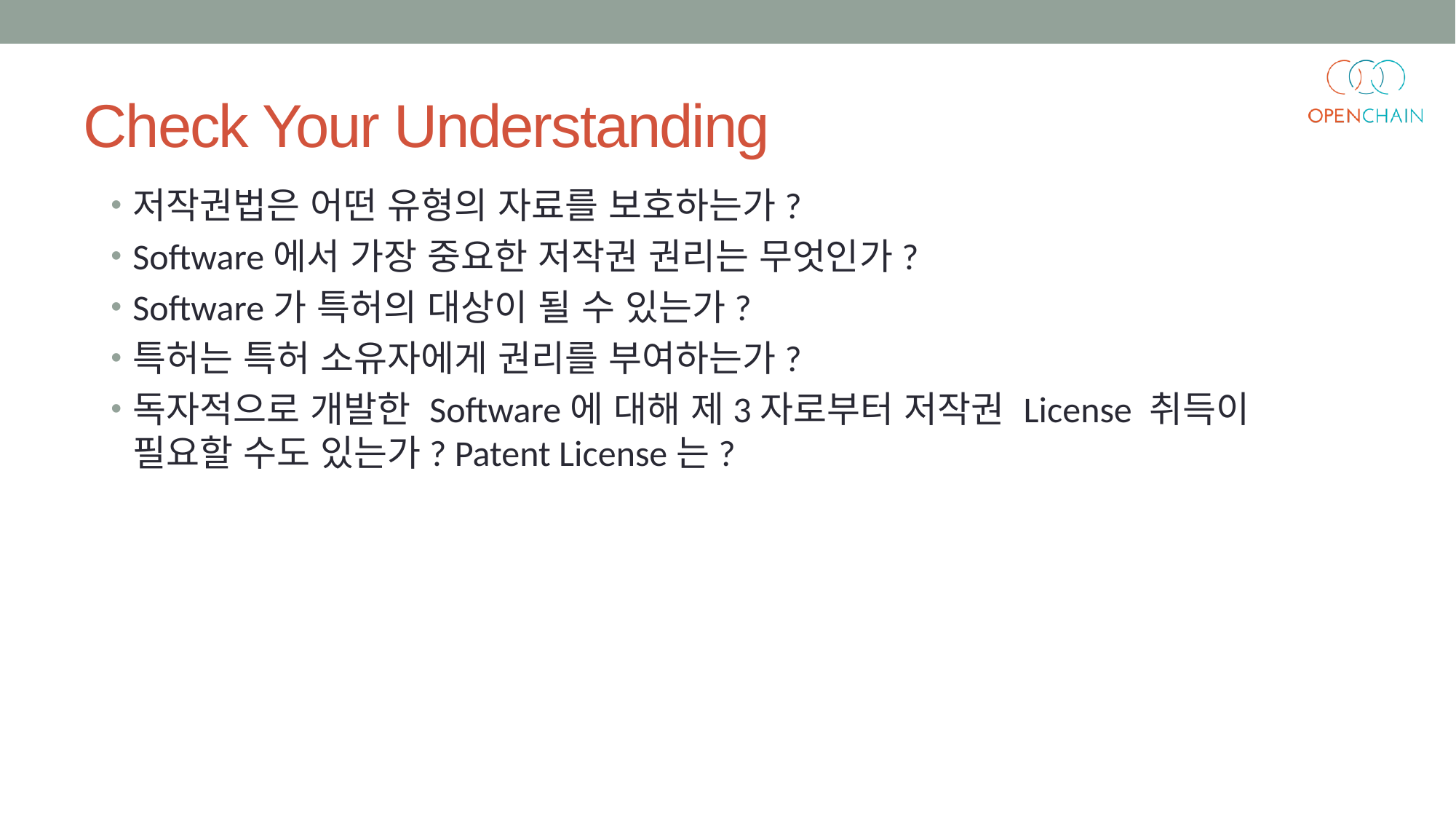

# Check Your Understanding
저작권법은 어떤 유형의 자료를 보호하는가?
Software에서 가장 중요한 저작권 권리는 무엇인가?
Software가 특허의 대상이 될 수 있는가?
특허는 특허 소유자에게 권리를 부여하는가?
독자적으로 개발한 Software에 대해 제3자로부터 저작권 License 취득이 필요할 수도 있는가? Patent License는?